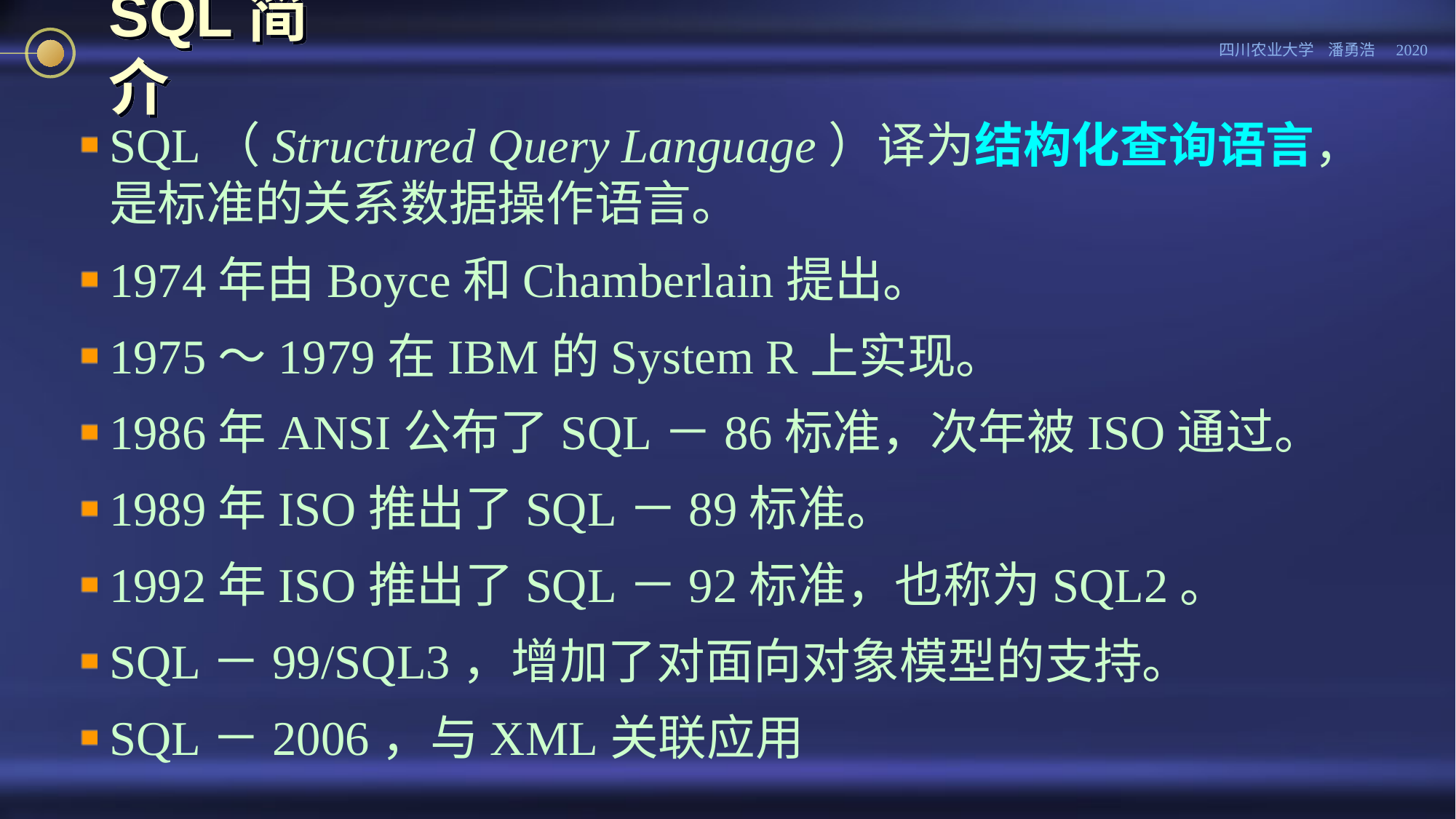

# SQL简介
SQL（Structured Query Language）译为结构化查询语言，是标准的关系数据操作语言。
1974年由Boyce和Chamberlain提出。
1975～1979在IBM的System R上实现。
1986年ANSI公布了SQL－86标准，次年被ISO通过。
1989年ISO推出了SQL－89标准。
1992年ISO推出了SQL－92标准，也称为SQL2。
SQL－99/SQL3，增加了对面向对象模型的支持。
SQL－2006，与XML关联应用